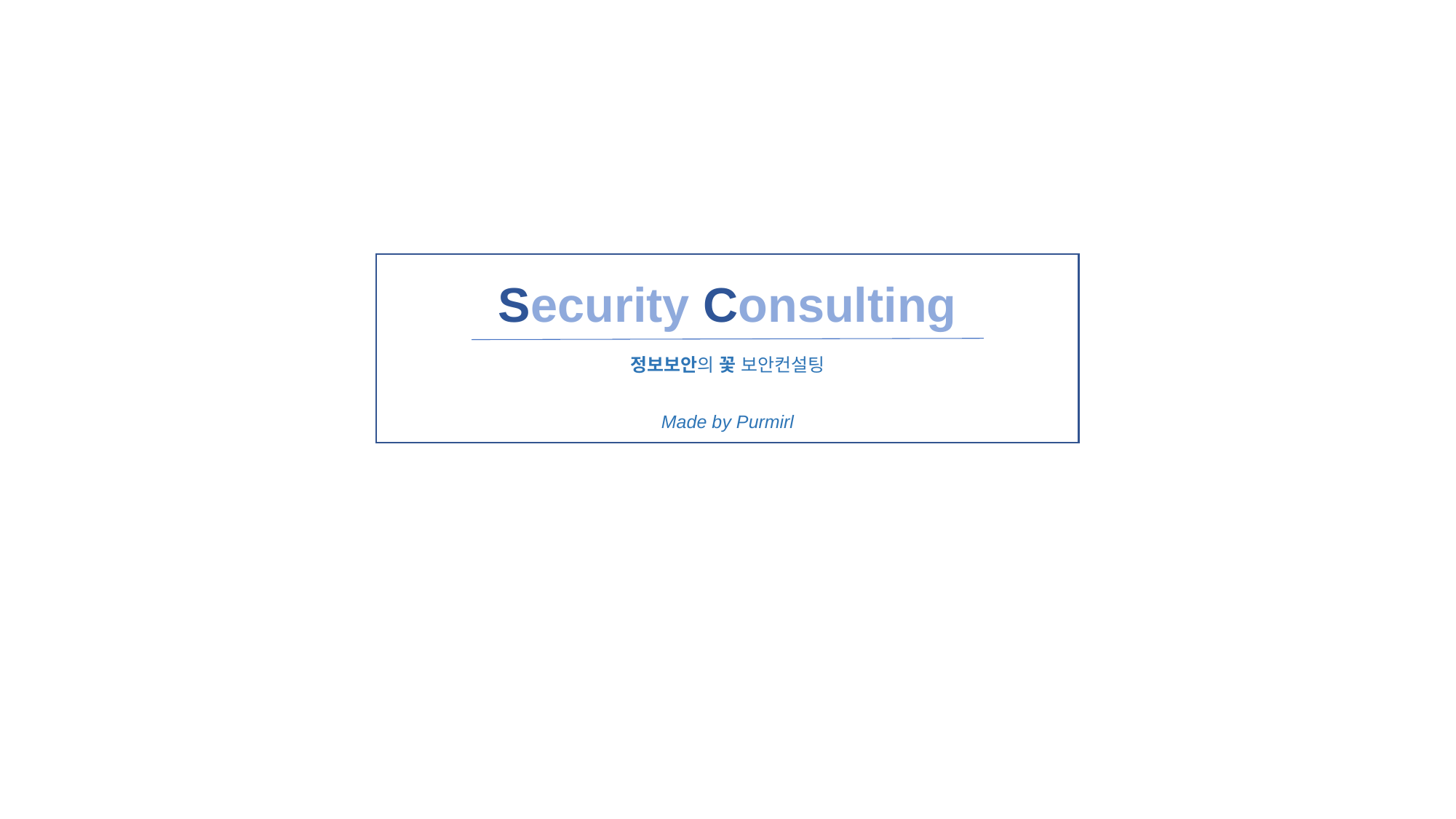

Security Consulting
정보보안의 꽃 보안컨설팅
Made by Purmirl